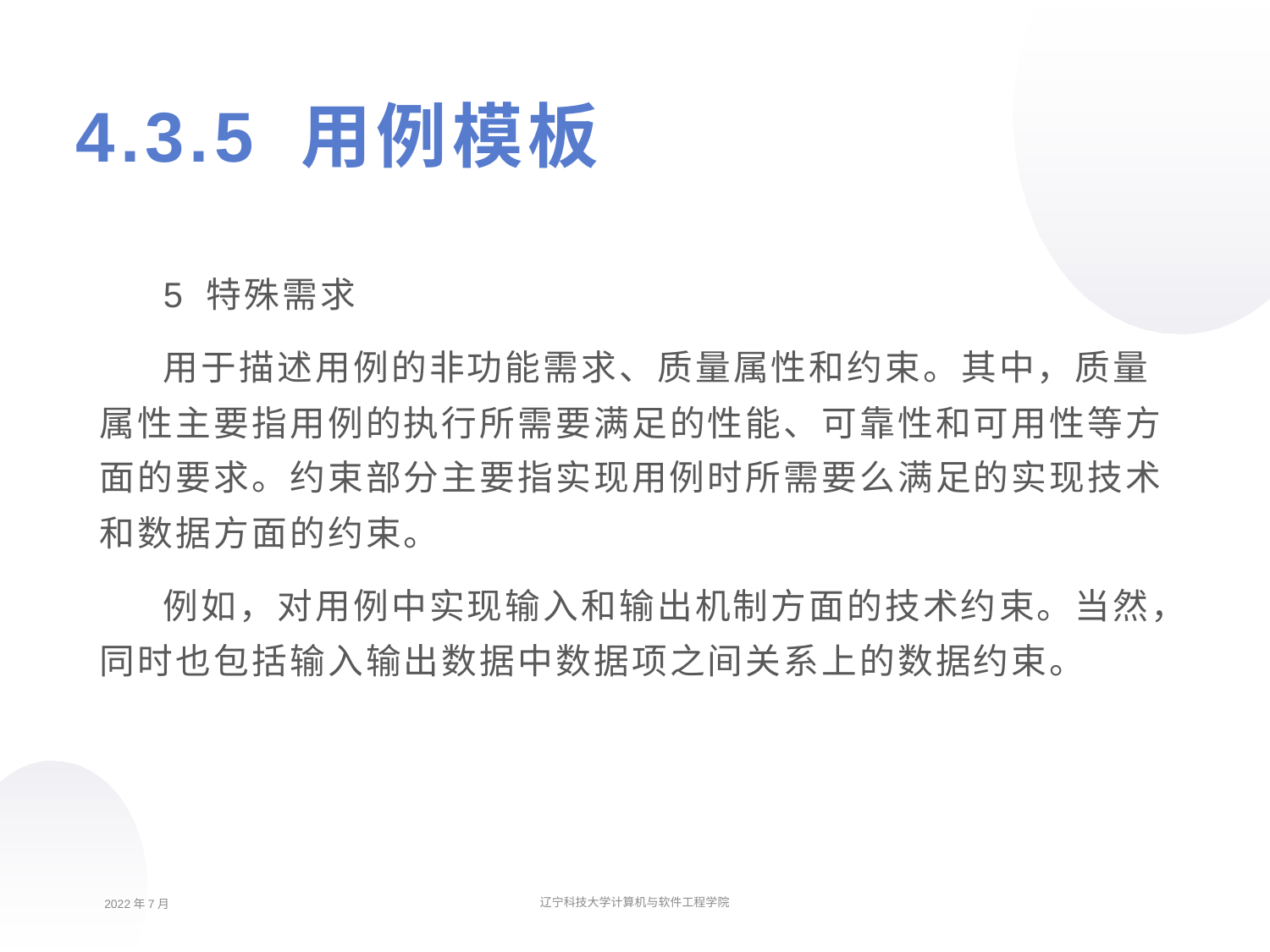

4.3.5 用例模板
5 特殊需求
用于描述用例的非功能需求、质量属性和约束。其中，质量属性主要指用例的执行所需要满足的性能、可靠性和可用性等方面的要求。约束部分主要指实现用例时所需要么满足的实现技术和数据方面的约束。
例如，对用例中实现输入和输出机制方面的技术约束。当然，同时也包括输入输出数据中数据项之间关系上的数据约束。

2022年7月
辽宁科技大学计算机与软件工程学院
51